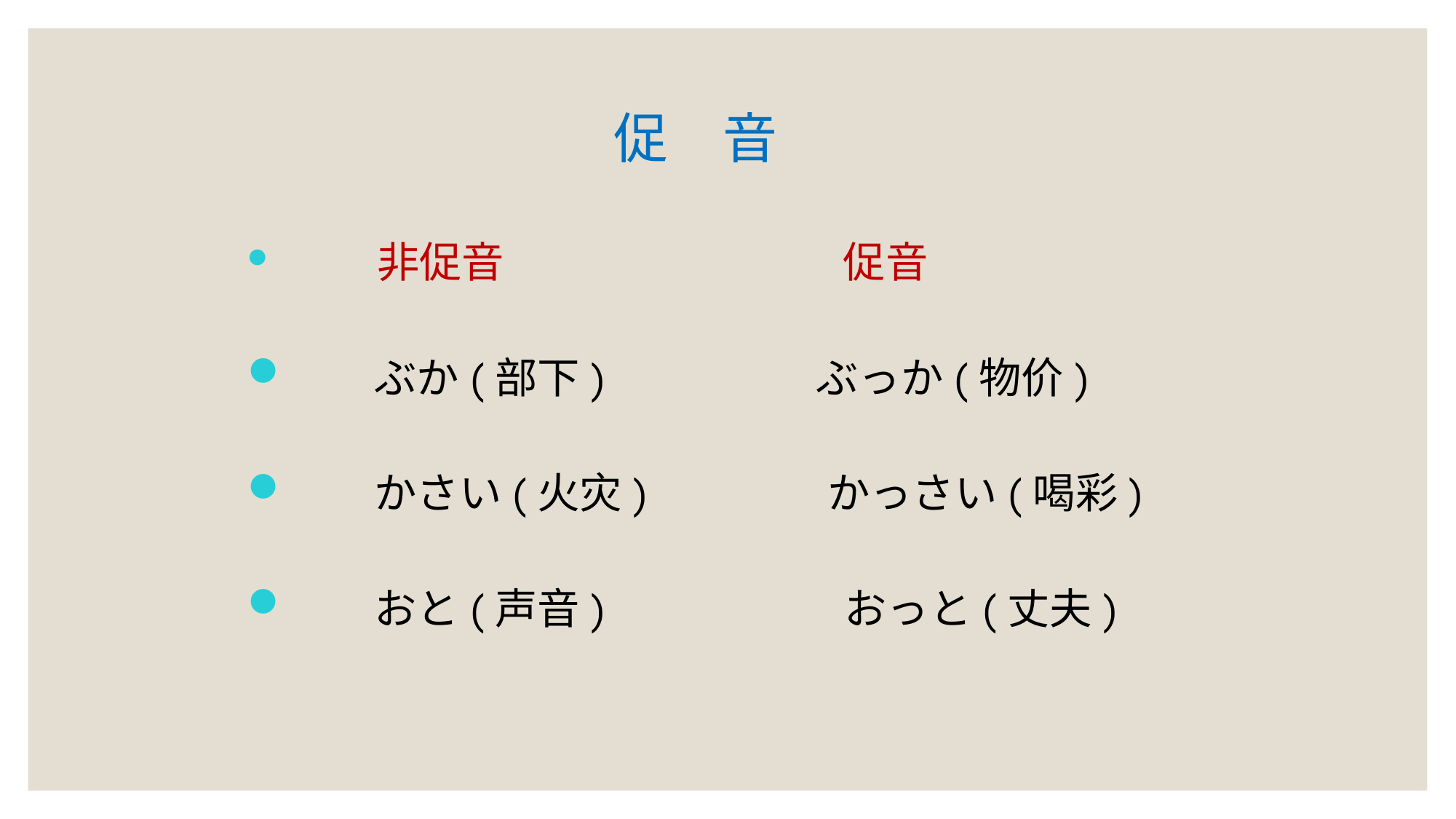

促　音
　　　非促音　　　　　　　　促音
　　ぶか(部下) 　  　　　ぶっか(物价)
　　かさい(火灾)　　　　かっさい(喝彩)
　　おと(声音)     　　　　おっと(丈夫)